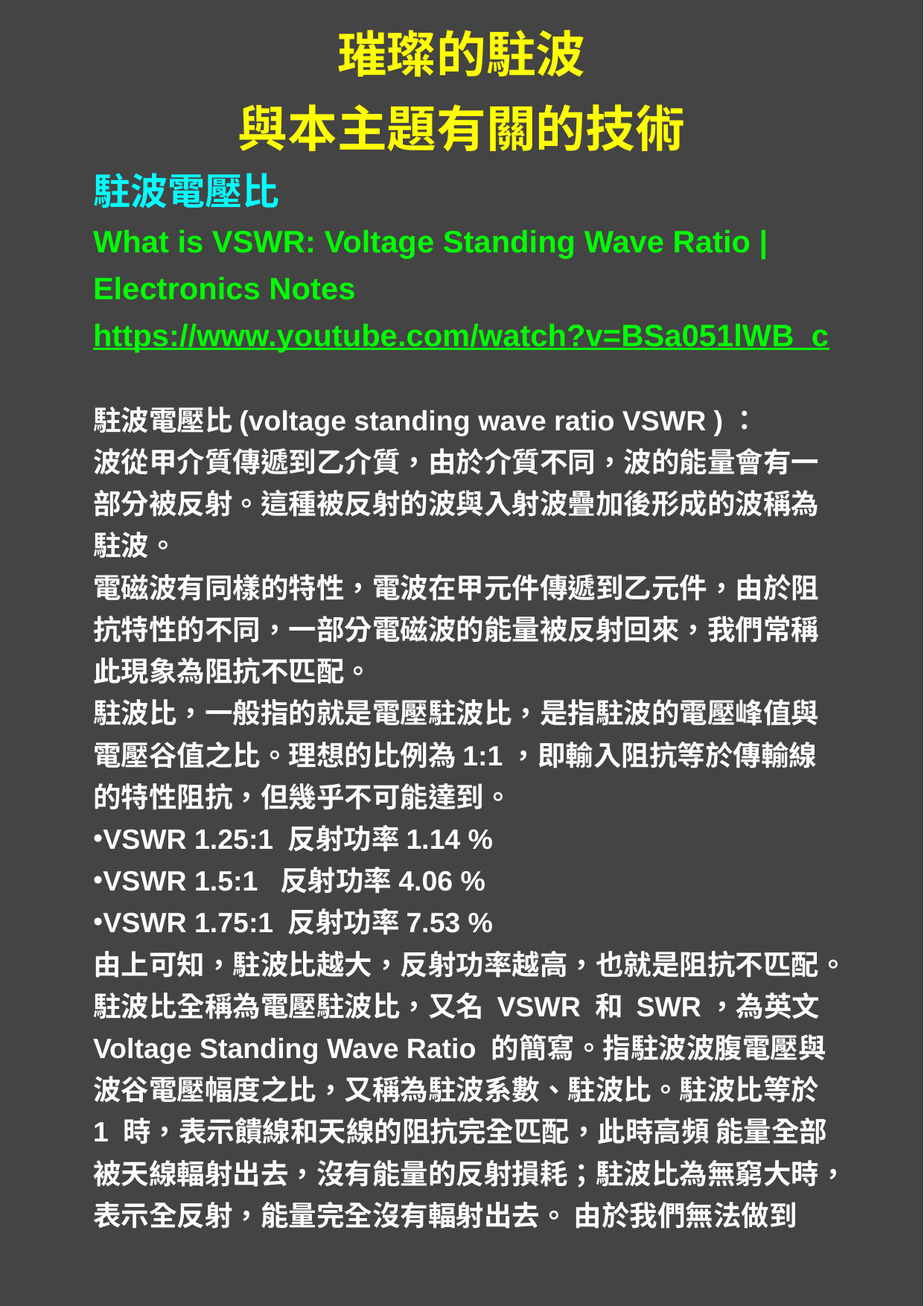

璀璨的駐波
與本主題有關的技術
駐波電壓比
What is VSWR: Voltage Standing Wave Ratio | Electronics Notes
https://www.youtube.com/watch?v=BSa051lWB_c

駐波電壓比(voltage standing wave ratio VSWR )：
波從甲介質傳遞到乙介質，由於介質不同，波的能量會有一部分被反射。這種被反射的波與入射波疊加後形成的波稱為駐波。
電磁波有同樣的特性，電波在甲元件傳遞到乙元件，由於阻抗特性的不同，一部分電磁波的能量被反射回來，我們常稱此現象為阻抗不匹配。
駐波比，一般指的就是電壓駐波比，是指駐波的電壓峰值與電壓谷值之比。理想的比例為1:1，即輸入阻抗等於傳輸線的特性阻抗，但幾乎不可能達到。
VSWR 1.25:1 反射功率1.14 %
VSWR 1.5:1  反射功率4.06 %
VSWR 1.75:1 反射功率7.53 %
由上可知，駐波比越大，反射功率越高，也就是阻抗不匹配。
駐波比全稱為電壓駐波比，又名 VSWR 和 SWR，為英文 Voltage Standing Wave Ratio 的簡寫。指駐波波腹電壓與波谷電壓幅度之比，又稱為駐波系數、駐波比。駐波比等於 1 時，表示饋線和天線的阻抗完全匹配，此時高頻 能量全部被天線輻射出去，沒有能量的反射損耗；駐波比為無窮大時，表示全反射，能量完全沒有輻射出去。 由於我們無法做到